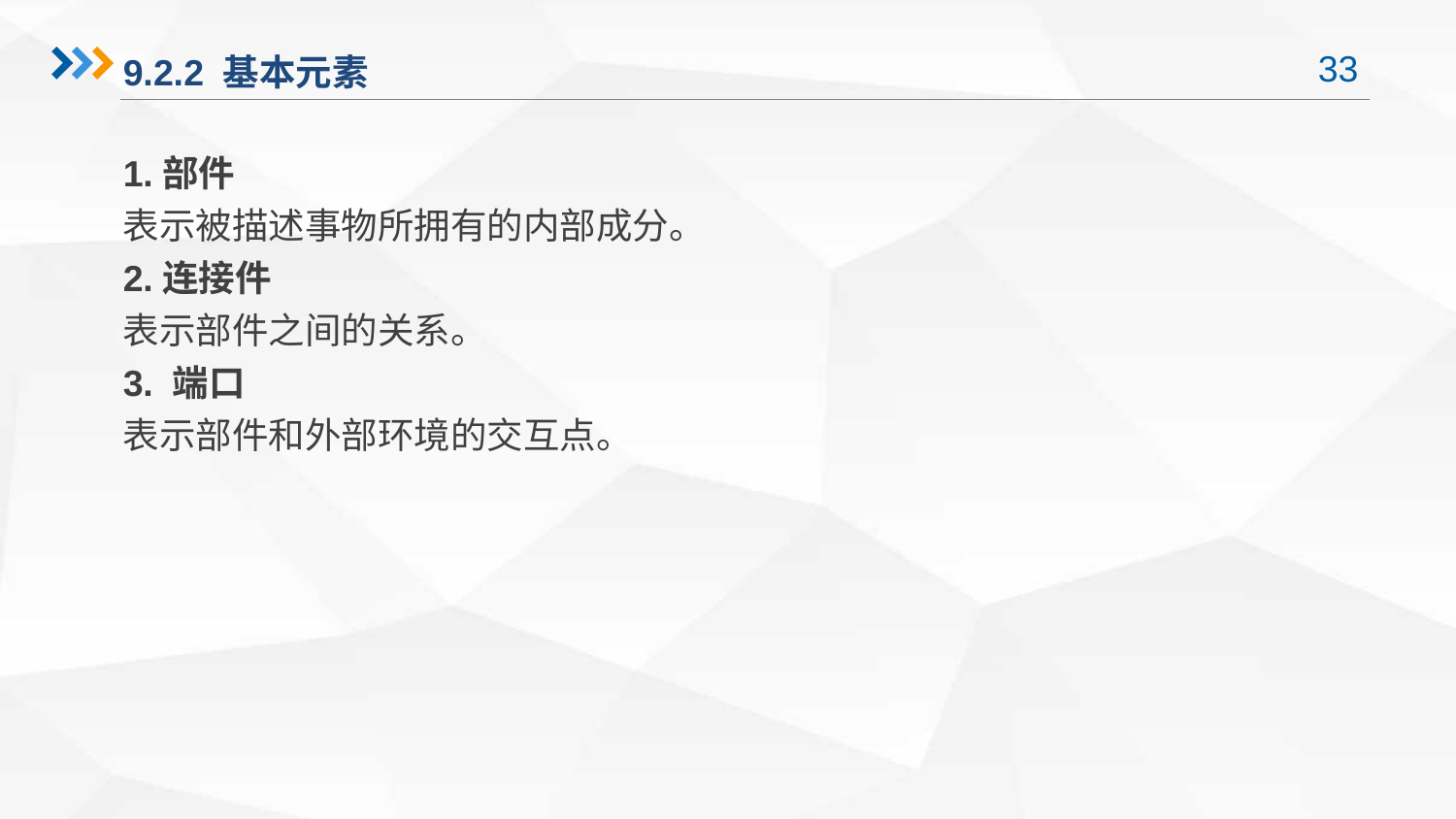

9.2.2 基本元素
1.部件
表示被描述事物所拥有的内部成分。
2.连接件
表示部件之间的关系。
3. 端口
表示部件和外部环境的交互点。